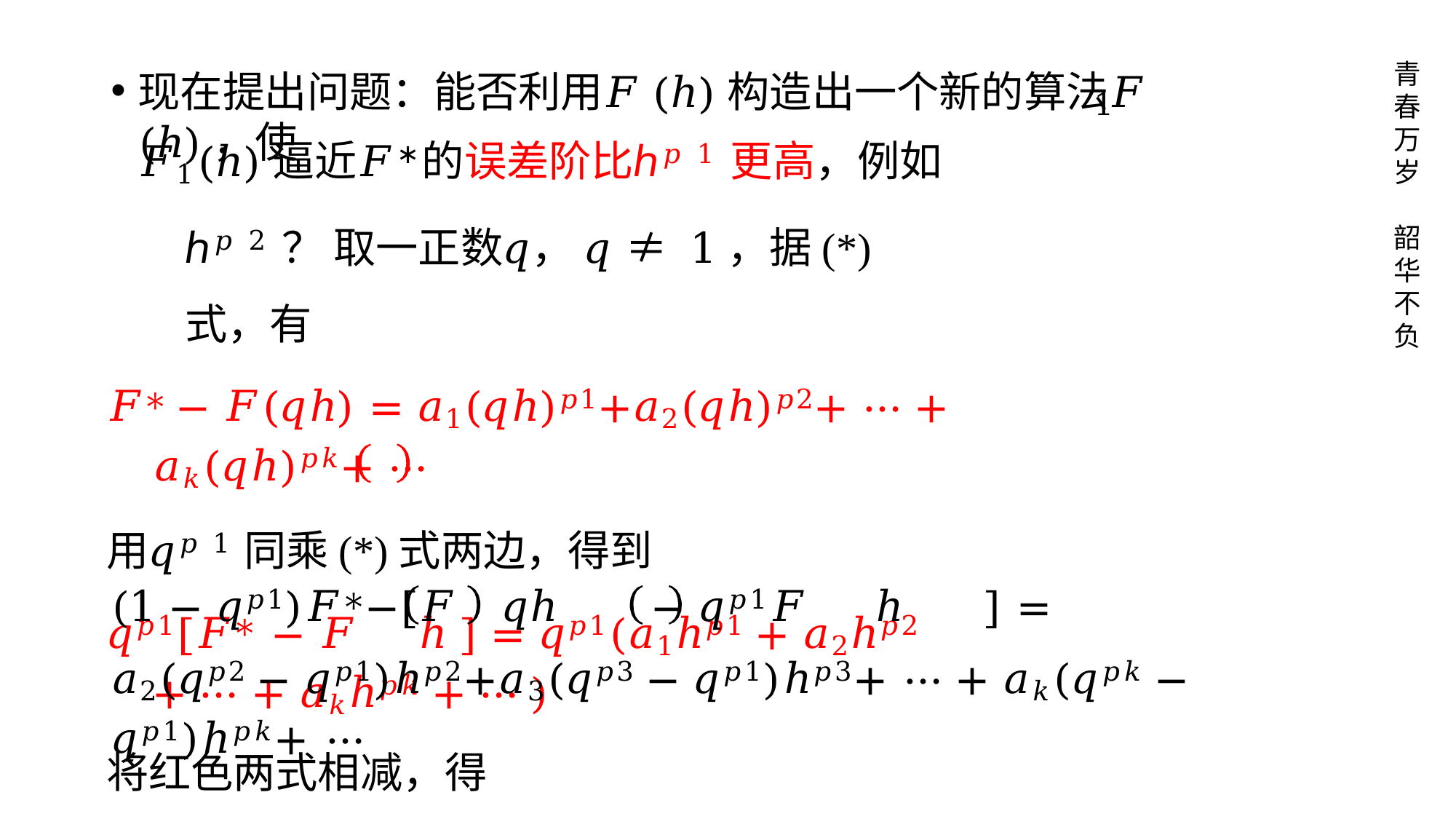

青 春 万 岁
现在提出问题：能否利用𝐹(ℎ)构造出一个新的算法𝐹 (ℎ)，使
1
𝐹1(ℎ)逼近𝐹∗的误差阶比ℎ𝑝1更高，例如ℎ𝑝2？ 取一正数𝑞， 𝑞 ≠ 1，据(*)式，有
𝐹∗ − 𝐹(𝑞ℎ) = 𝑎1(𝑞ℎ)𝑝1+𝑎2(𝑞ℎ)𝑝2+ ⋯ + 𝑎𝑘(𝑞ℎ)𝑝𝑘+ ⋯
用𝑞𝑝1同乘(*)式两边，得到
𝑞𝑝1[𝐹∗ − 𝐹	ℎ	] = 𝑞𝑝1(𝑎1ℎ𝑝1 + 𝑎2ℎ𝑝2 + ⋯ + 𝑎𝑘ℎ𝑝𝑘 + ⋯ )
将红色两式相减，得
韶 华 不 负

(1 − 𝑞𝑝1)𝐹∗−[𝐹	𝑞ℎ	− 𝑞𝑝1𝐹	ℎ	] =
𝑎2(𝑞𝑝2 − 𝑞𝑝1)ℎ𝑝2+𝑎3(𝑞𝑝3 − 𝑞𝑝1)ℎ𝑝3+ ⋯ + 𝑎𝑘(𝑞𝑝𝑘 − 𝑞𝑝1)ℎ𝑝𝑘+ ⋯